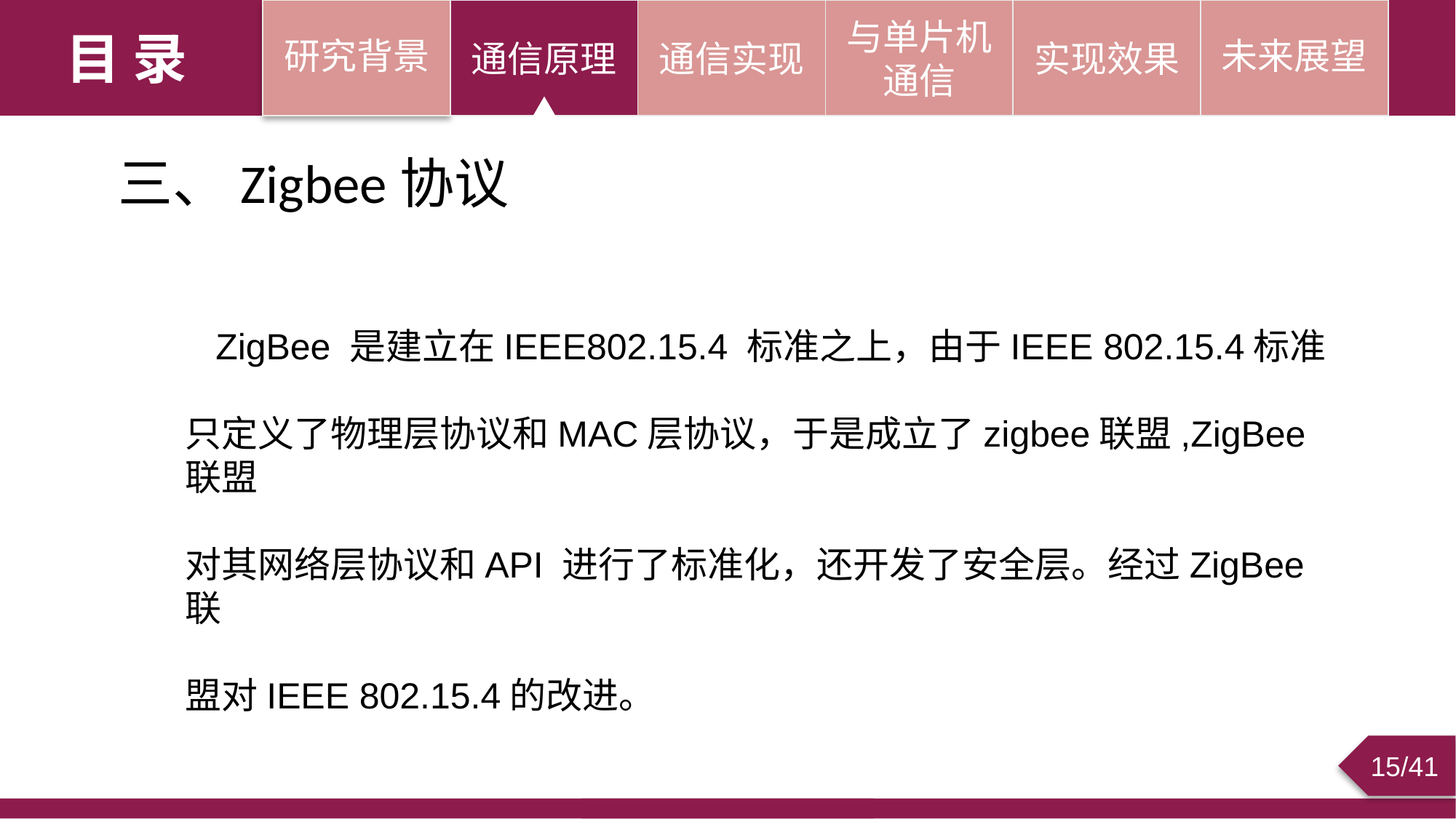

研究背景
通信原理
通信实现
与单片机通信
实现效果
未来展望

目 录

三、Zigbee协议
   ZigBee 是建立在IEEE802.15.4 标准之上，由于IEEE 802.15.4标准

只定义了物理层协议和MAC层协议，于是成立了zigbee联盟,ZigBee联盟

对其网络层协议和API 进行了标准化，还开发了安全层。经过ZigBee联

盟对IEEE 802.15.4的改进。
15/41